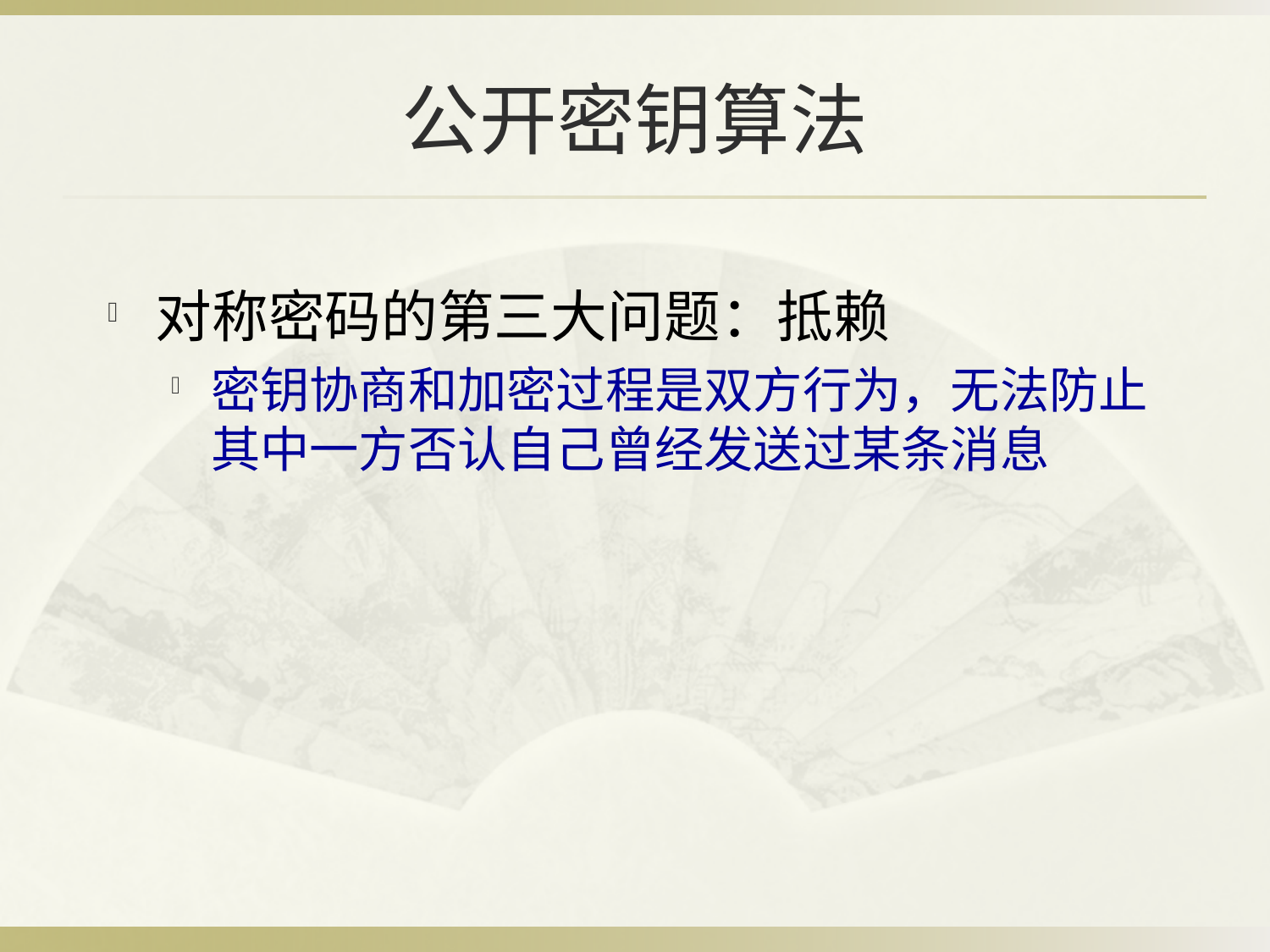

# 公开密钥算法
对称密码的第三大问题：抵赖
密钥协商和加密过程是双方行为，无法防止其中一方否认自己曾经发送过某条消息